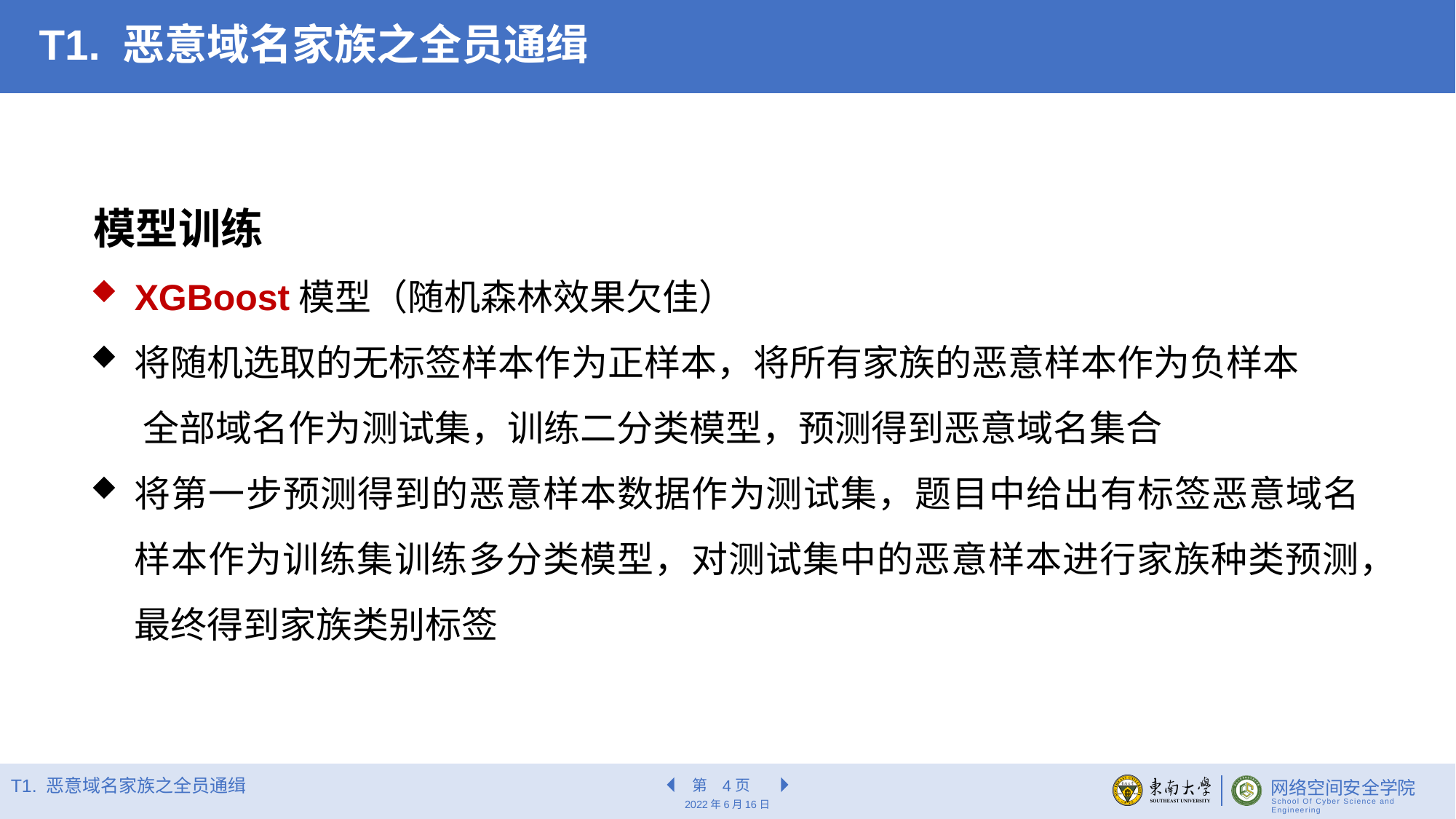

T1. 恶意域名家族之全员通缉
模型训练
XGBoost模型（随机森林效果欠佳）
将随机选取的无标签样本作为正样本，将所有家族的恶意样本作为负样本
     全部域名作为测试集，训练二分类模型，预测得到恶意域名集合
将第一步预测得到的恶意样本数据作为测试集，题目中给出有标签恶意域名样本作为训练集训练多分类模型，对测试集中的恶意样本进行家族种类预测，最终得到家族类别标签
T1. 恶意域名家族之全员通缉
4
2022年6月16日